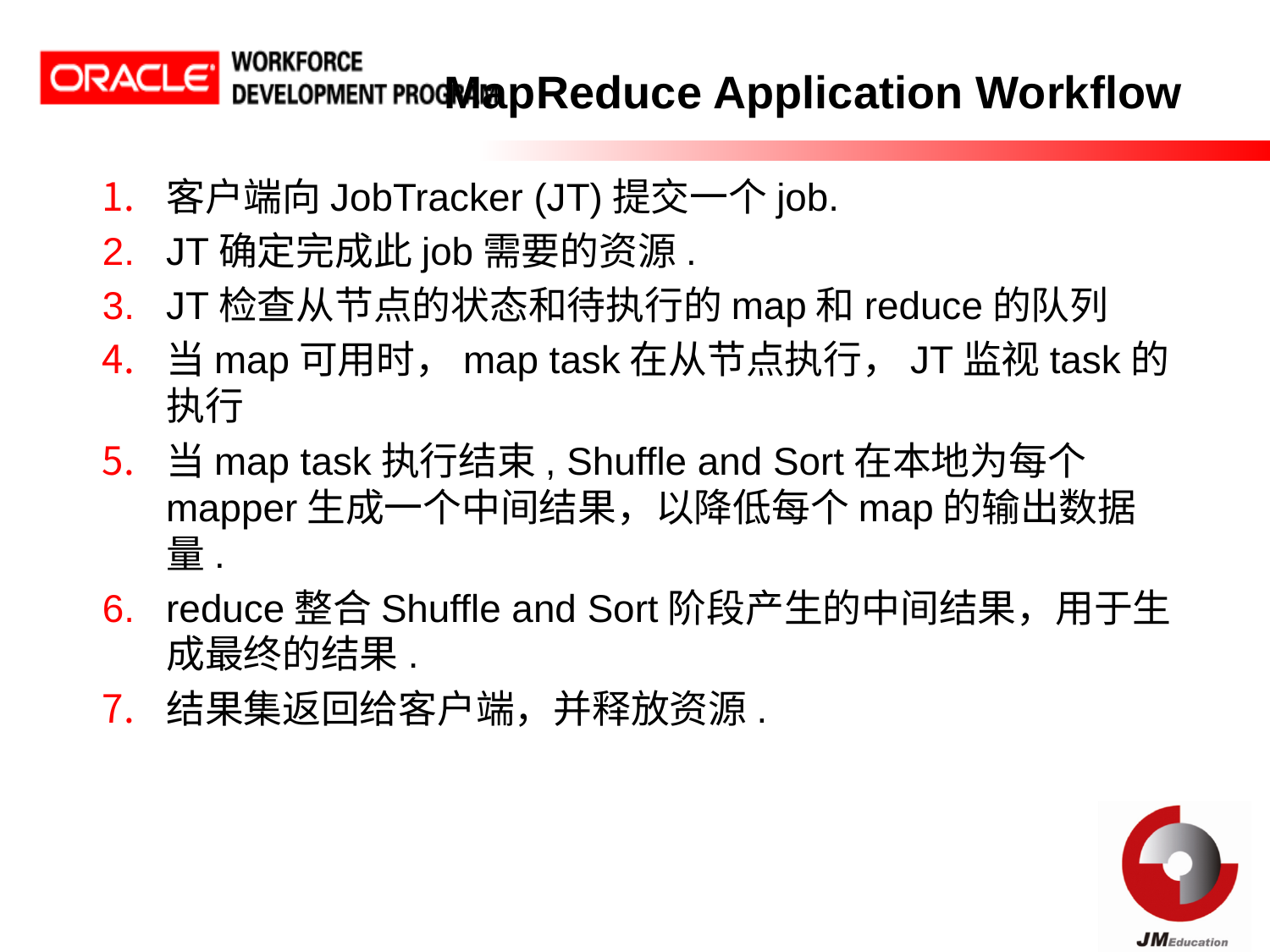

# MapReduce Application Workflow
客户端向JobTracker (JT)提交一个job.
JT确定完成此job需要的资源.
JT检查从节点的状态和待执行的map和reduce的队列
当map可用时，map task在从节点执行，JT监视task的执行
当map task执行结束, Shuffle and Sort在本地为每个mapper生成一个中间结果，以降低每个map的输出数据量.
reduce整合Shuffle and Sort阶段产生的中间结果，用于生成最终的结果.
结果集返回给客户端，并释放资源.